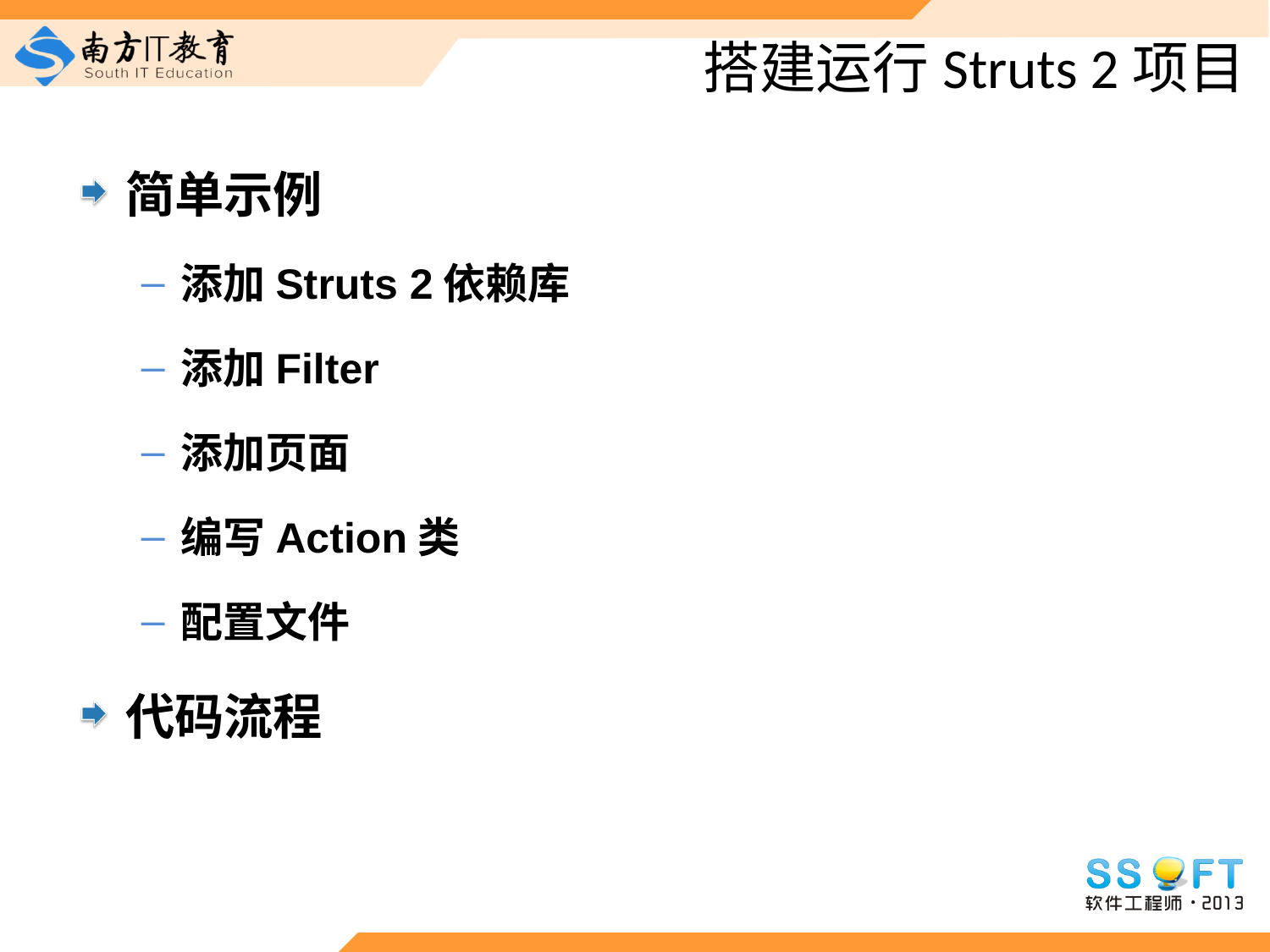

# 搭建运行Struts 2项目
简单示例
添加Struts 2依赖库
添加Filter
添加页面
编写Action类
配置文件
代码流程